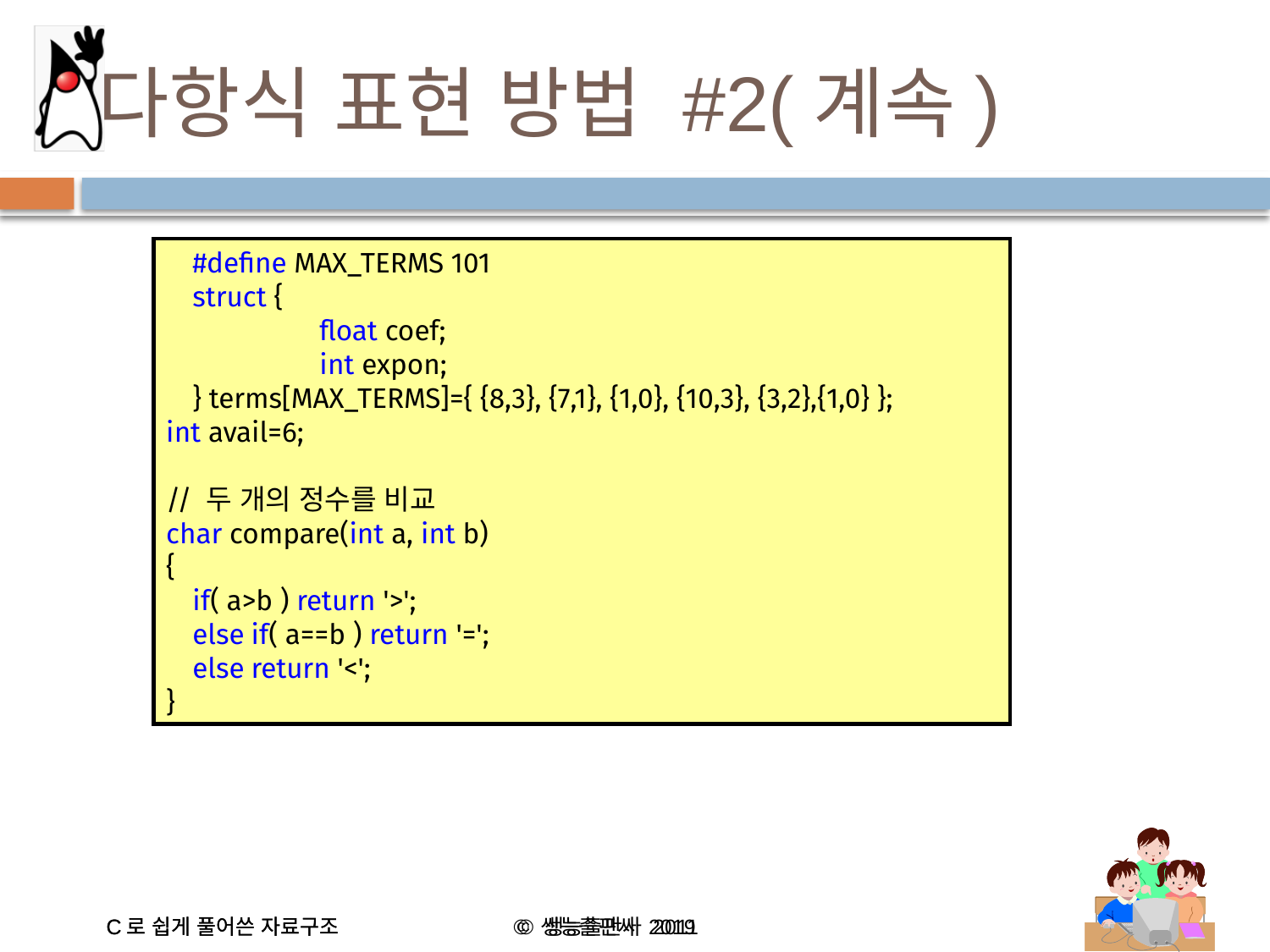

# 다항식 표현 방법 #2(계속)
#define MAX_TERMS 101
struct {
	float coef;
	int expon;
} terms[MAX_TERMS]={ {8,3}, {7,1}, {1,0}, {10,3}, {3,2},{1,0} };
int avail=6;

// 두 개의 정수를 비교
char compare(int a, int b)
{
	if( a>b ) return '>';
	else if( a==b ) return '=';
	else return '<';
}